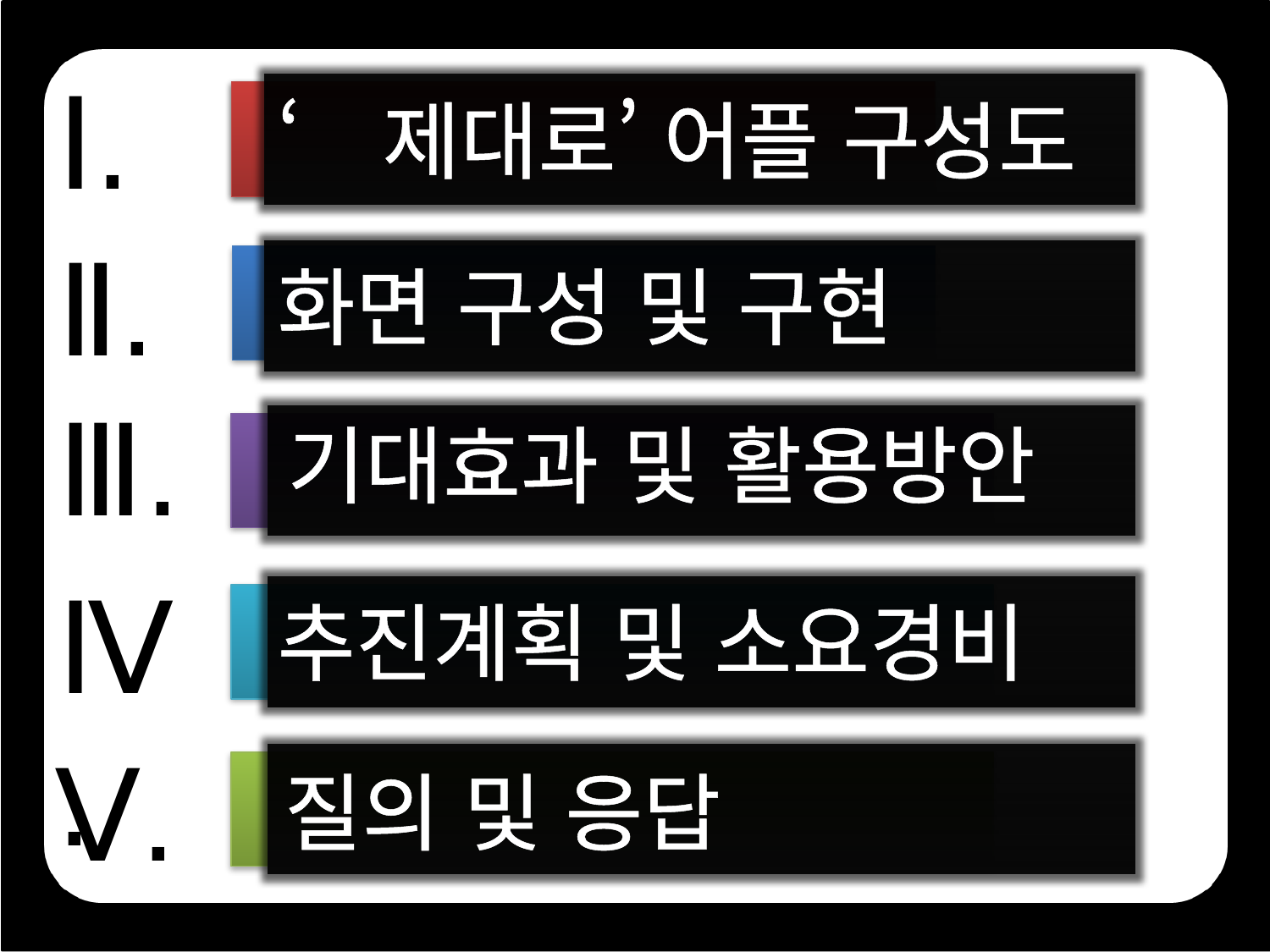

Ⅰ.

‘제대로’ 어플 구성도

Ⅱ.

화면 구성 및 구현
Ⅲ.

기대효과 및 활용방안
Ⅳ.

추진계획 및 소요경비
Ⅴ.

질의 및 응답